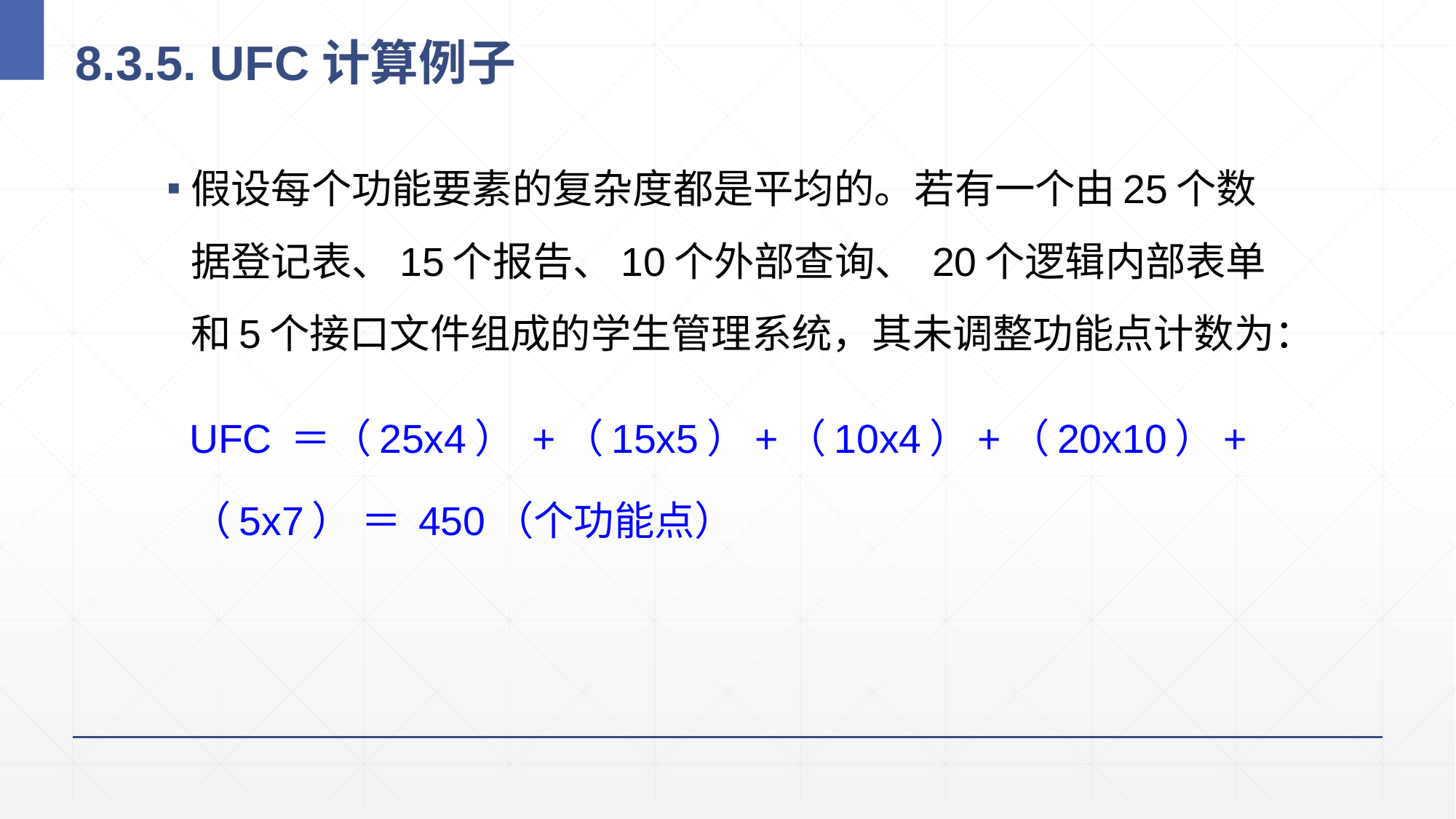

# 8.3.5. UFC计算例子
假设每个功能要素的复杂度都是平均的。若有一个由25个数据登记表、15个报告、10个外部查询、 20个逻辑内部表单和5个接口文件组成的学生管理系统，其未调整功能点计数为：
  UFC ＝（25x4） +（15x5）+（10x4）+（20x10）+ （5x7） ＝ 450（个功能点）